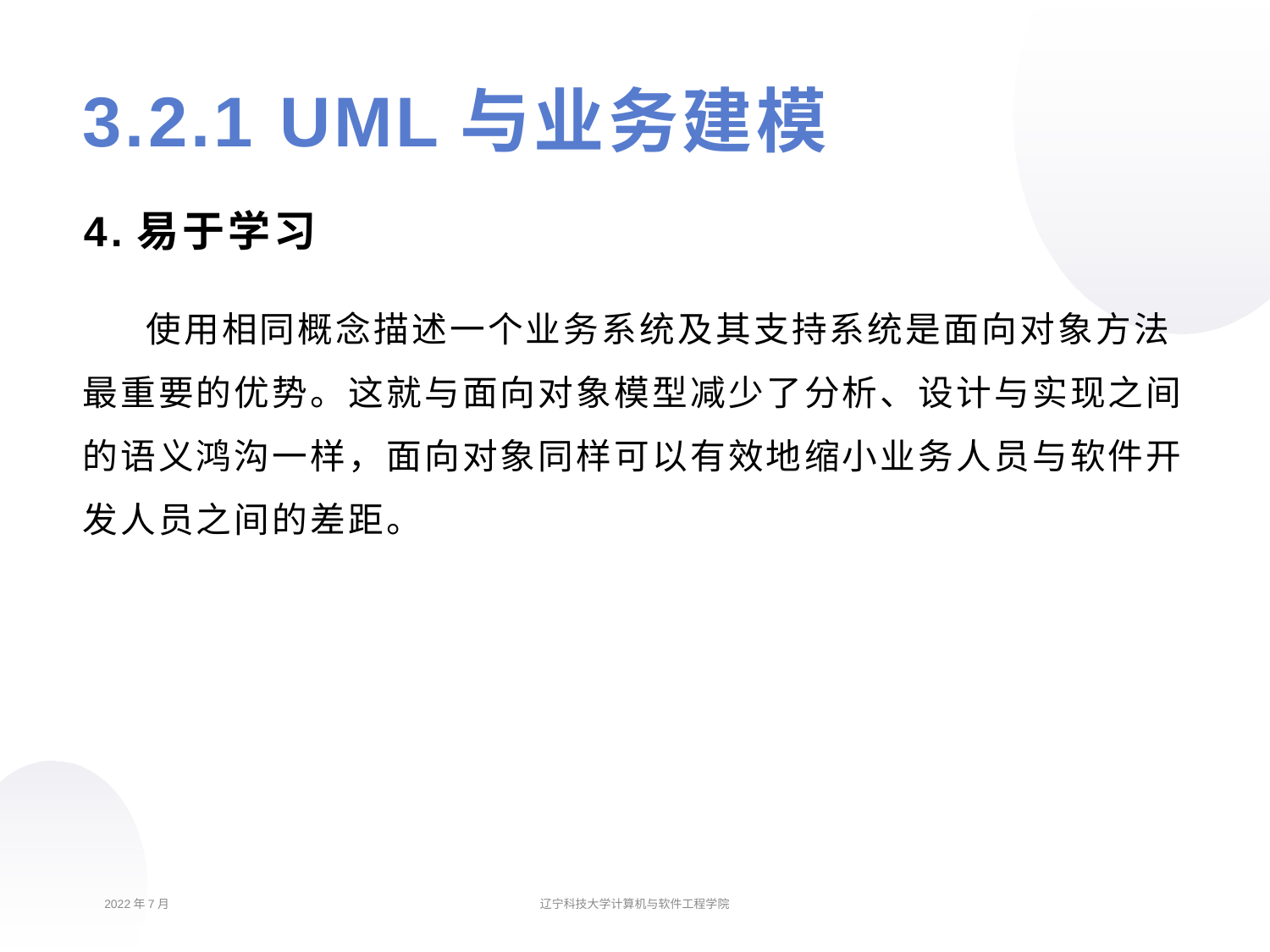

# 3.2.1 UML与业务建模
4.易于学习

使用相同概念描述一个业务系统及其支持系统是面向对象方法最重要的优势。这就与面向对象模型减少了分析、设计与实现之间的语义鸿沟一样，面向对象同样可以有效地缩小业务人员与软件开发人员之间的差距。

2022年7月
辽宁科技大学计算机与软件工程学院
38